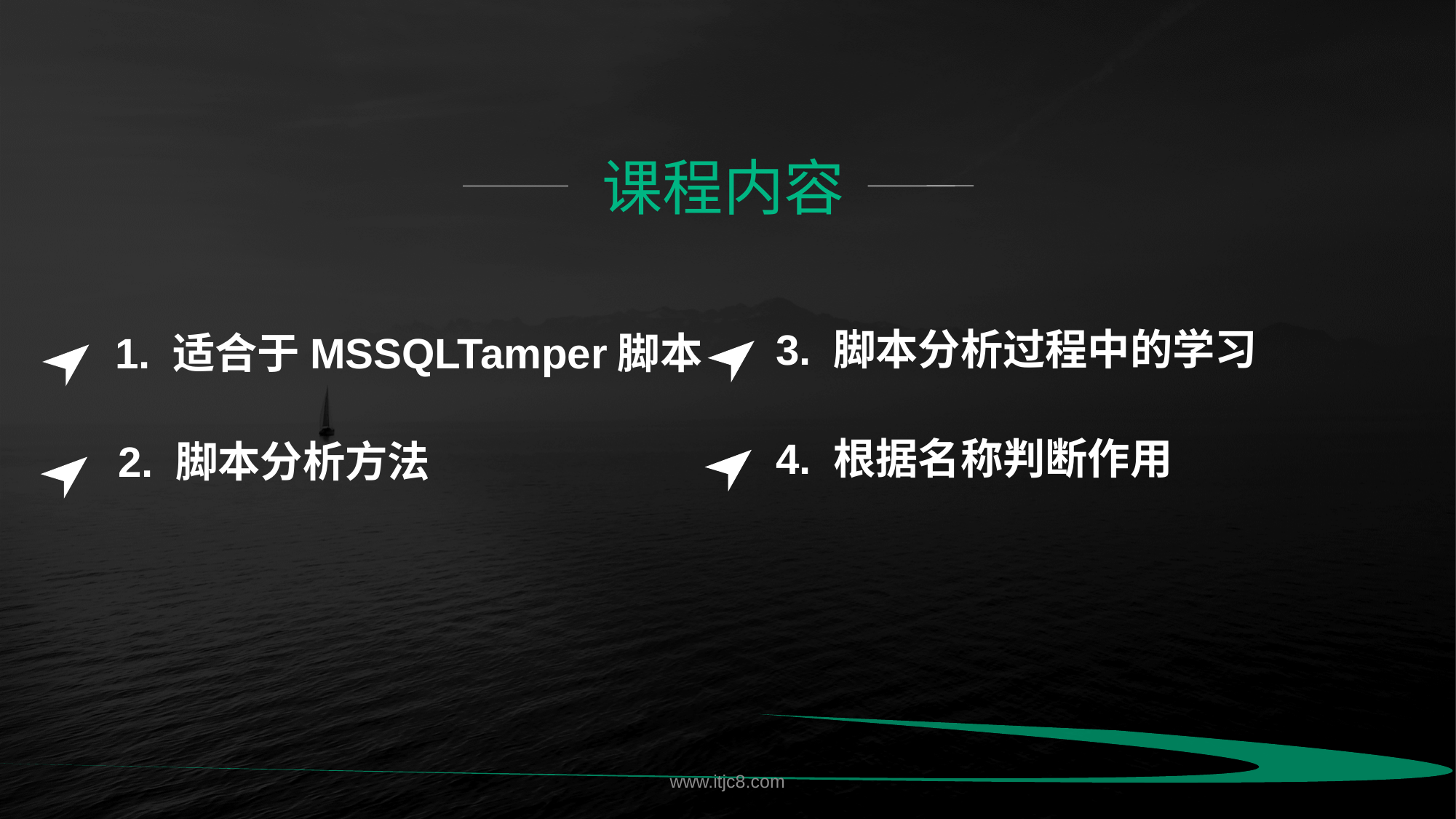

课程内容
3. 脚本分析过程中的学习

4. 根据名称判断作用

1. 适合于MSSQLTamper脚本

2. 脚本分析方法

www.itjc8.com